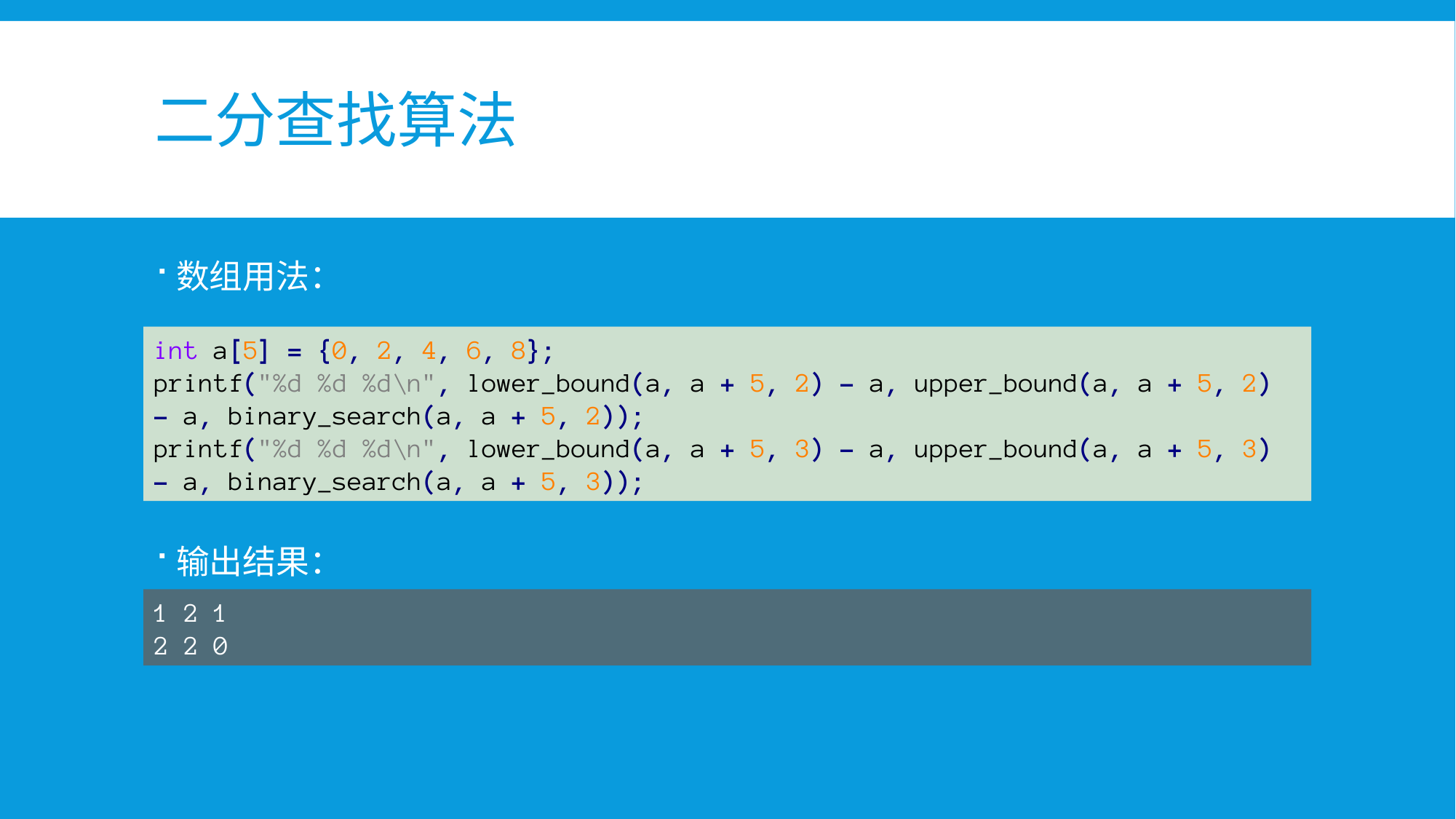

# 二分查找算法
数组用法：

输出结果：

int a[5] = {0, 2, 4, 6, 8};
printf("%d %d %d\n", lower_bound(a, a + 5, 2) - a, upper_bound(a, a + 5, 2) - a, binary_search(a, a + 5, 2));
printf("%d %d %d\n", lower_bound(a, a + 5, 3) - a, upper_bound(a, a + 5, 3) - a, binary_search(a, a + 5, 3));
1 2 1
2 2 0